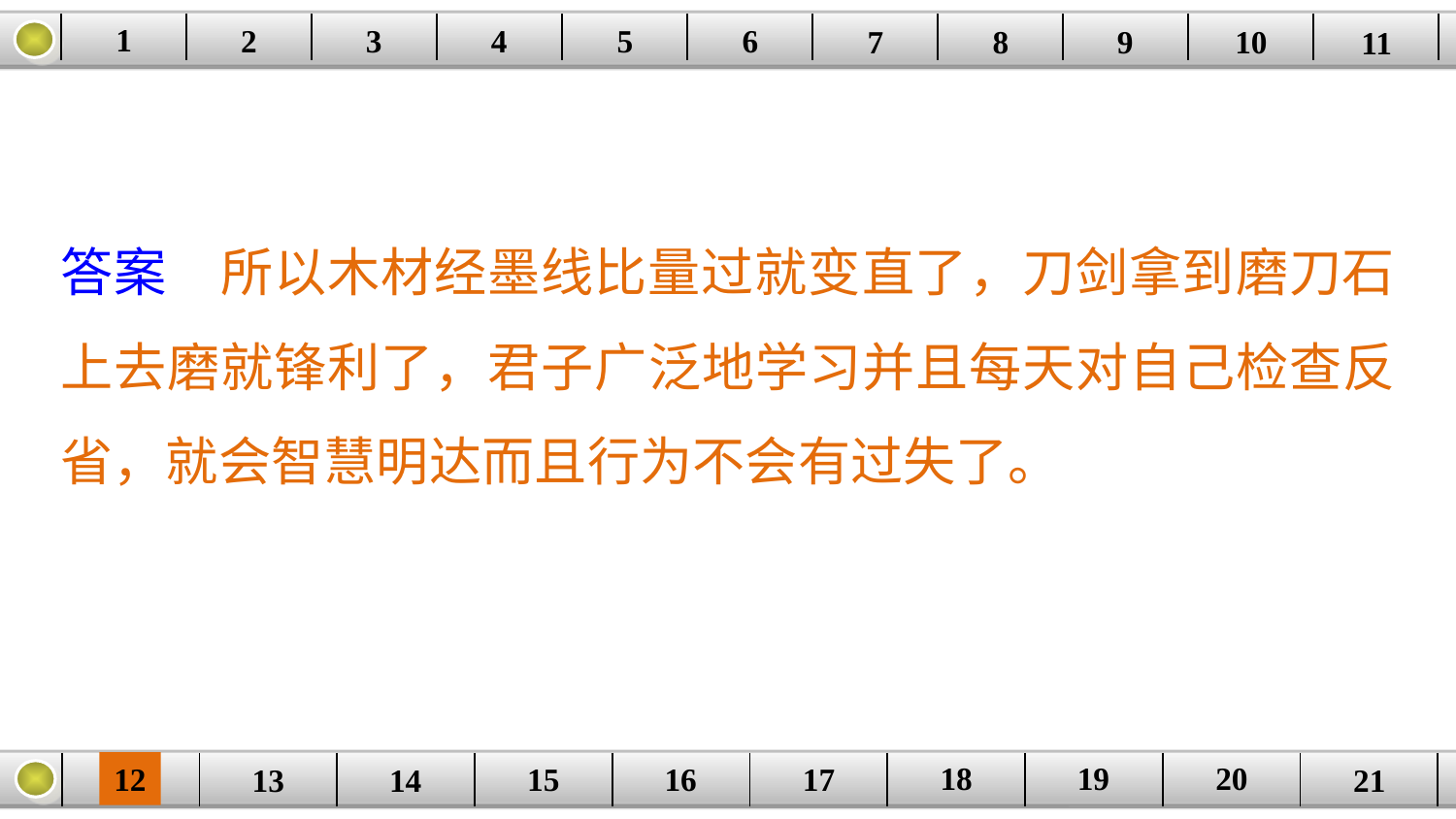

1
2
3
4
|  |  |  |  |  |  |  |  |  |  |  |
| --- | --- | --- | --- | --- | --- | --- | --- | --- | --- | --- |
5
6
7
8
9
10
11

答案　所以木材经墨线比量过就变直了，刀剑拿到磨刀石上去磨就锋利了，君子广泛地学习并且每天对自己检查反省，就会智慧明达而且行为不会有过失了。
20
19

18
17
16
12
15
14
|  |  |  |  |  |  |  |  |  |  |
| --- | --- | --- | --- | --- | --- | --- | --- | --- | --- |
13
21